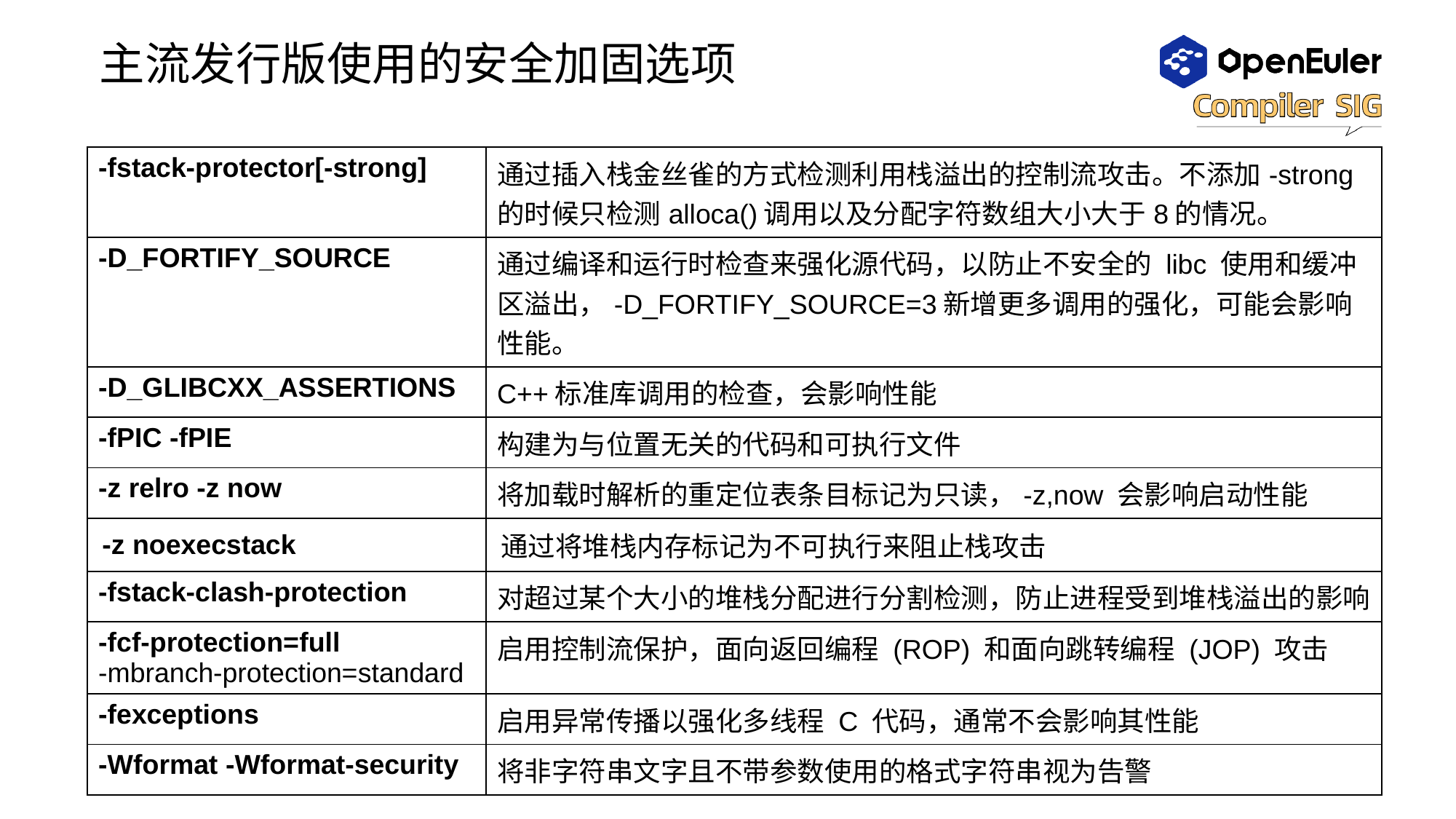

# 主流发行版使用的安全加固选项
| -fstack-protector[-strong] | 通过插入栈金丝雀的方式检测利用栈溢出的控制流攻击。不添加-strong的时候只检测alloca()调用以及分配字符数组大小大于8的情况。 |
| --- | --- |
| -D\_FORTIFY\_SOURCE | 通过编译和运行时检查来强化源代码，以防止不安全的 libc 使用和缓冲区溢出，-D\_FORTIFY\_SOURCE=3新增更多调用的强化，可能会影响性能。 |
| -D\_GLIBCXX\_ASSERTIONS | C++标准库调用的检查，会影响性能 |
| -fPIC -fPIE | 构建为与位置无关的代码和可执行文件 |
| -z relro -z now | 将加载时解析的重定位表条目标记为只读，-z,now 会影响启动性能 |
| -z noexecstack | 通过将堆栈内存标记为不可执行来阻止栈攻击 |
| -fstack-clash-protection | 对超过某个大小的堆栈分配进行分割检测，防止进程受到堆栈溢出的影响 |
| -fcf-protection=full -mbranch-protection=standard | 启用控制流保护，面向返回编程 (ROP) 和面向跳转编程 (JOP) 攻击 |
| -fexceptions | 启用异常传播以强化多线程 C 代码，通常不会影响其性能 |
| -Wformat -Wformat-security | 将非字符串文字且不带参数使用的格式字符串视为告警 |